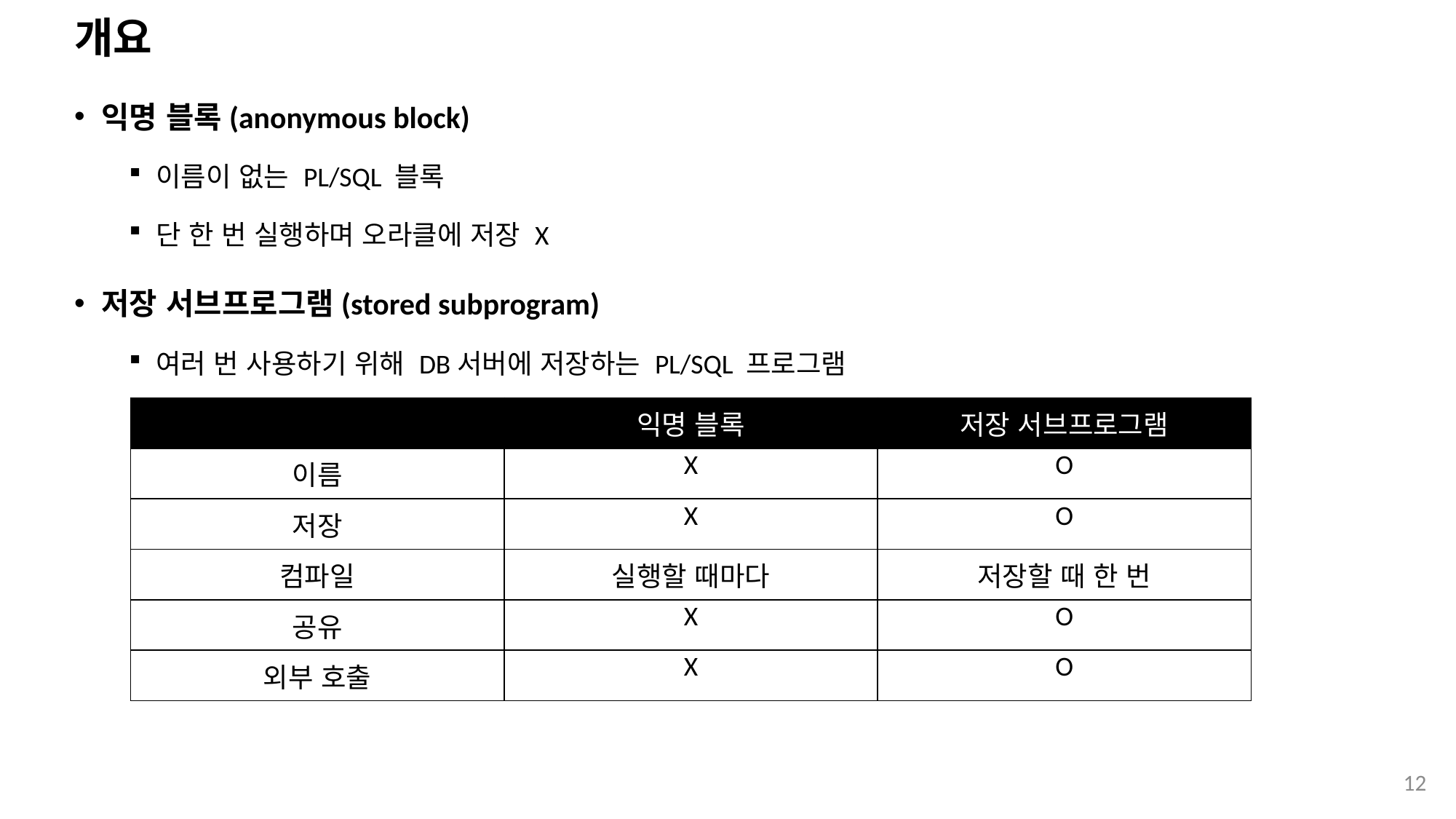

# 개요
익명 블록(anonymous block)
이름이 없는 PL/SQL 블록
단 한 번 실행하며 오라클에 저장 X
저장 서브프로그램(stored subprogram)
여러 번 사용하기 위해 DB서버에 저장하는 PL/SQL 프로그램

|  | 익명 블록 | 저장 서브프로그램 |
| --- | --- | --- |
| 이름 | X | O |
| 저장 | X | O |
| 컴파일 | 실행할 때마다 | 저장할 때 한 번 |
| 공유 | X | O |
| 외부 호출 | X | O |
12